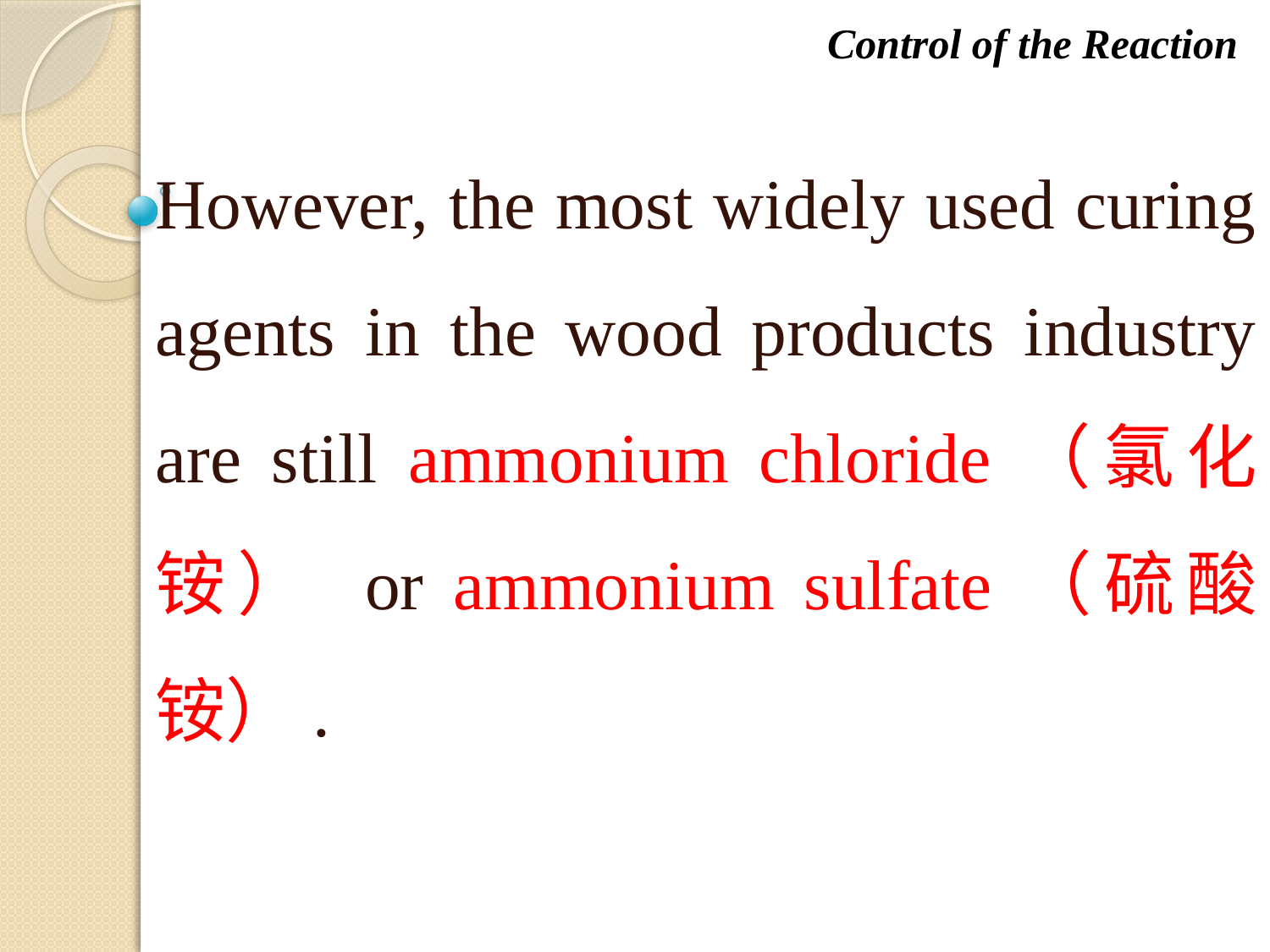

Control of the Reaction
However, the most widely used curing agents in the wood products industry are still ammonium chloride（氯化铵） or ammonium sulfate（硫酸铵）.